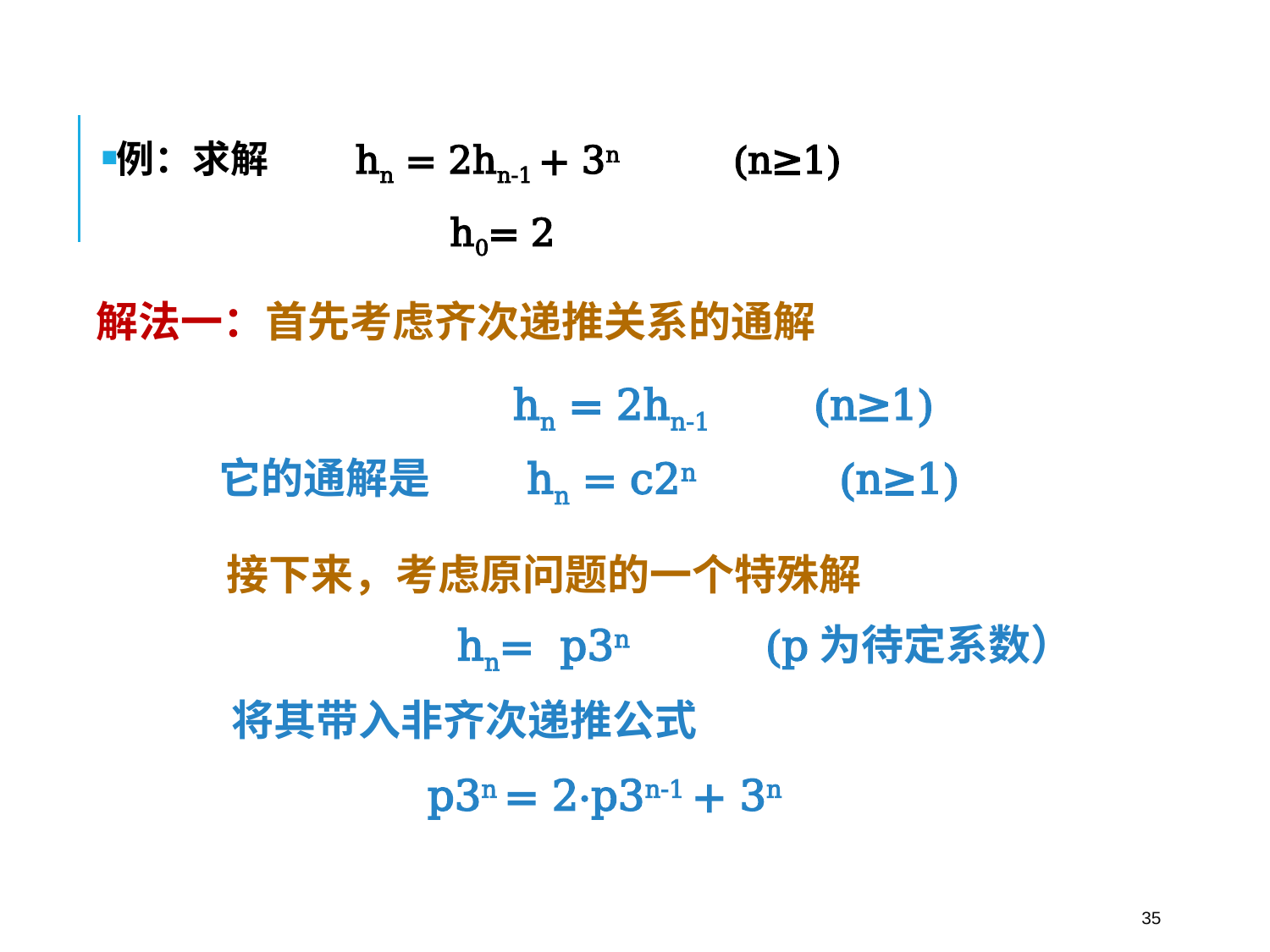

例：求解         hn = 2hn-1 + 3n                (n≥1)
                            h0= 2
解法一：首先考虑齐次递推关系的通解
hn = 2hn-1             (n≥1)
它的通解是         hn = c2n                  (n≥1)
接下来，考虑原问题的一个特殊解
 hn=  p3n          (p为待定系数）
将其带入非齐次递推公式
p3n = 2·p3n-1 + 3n
35